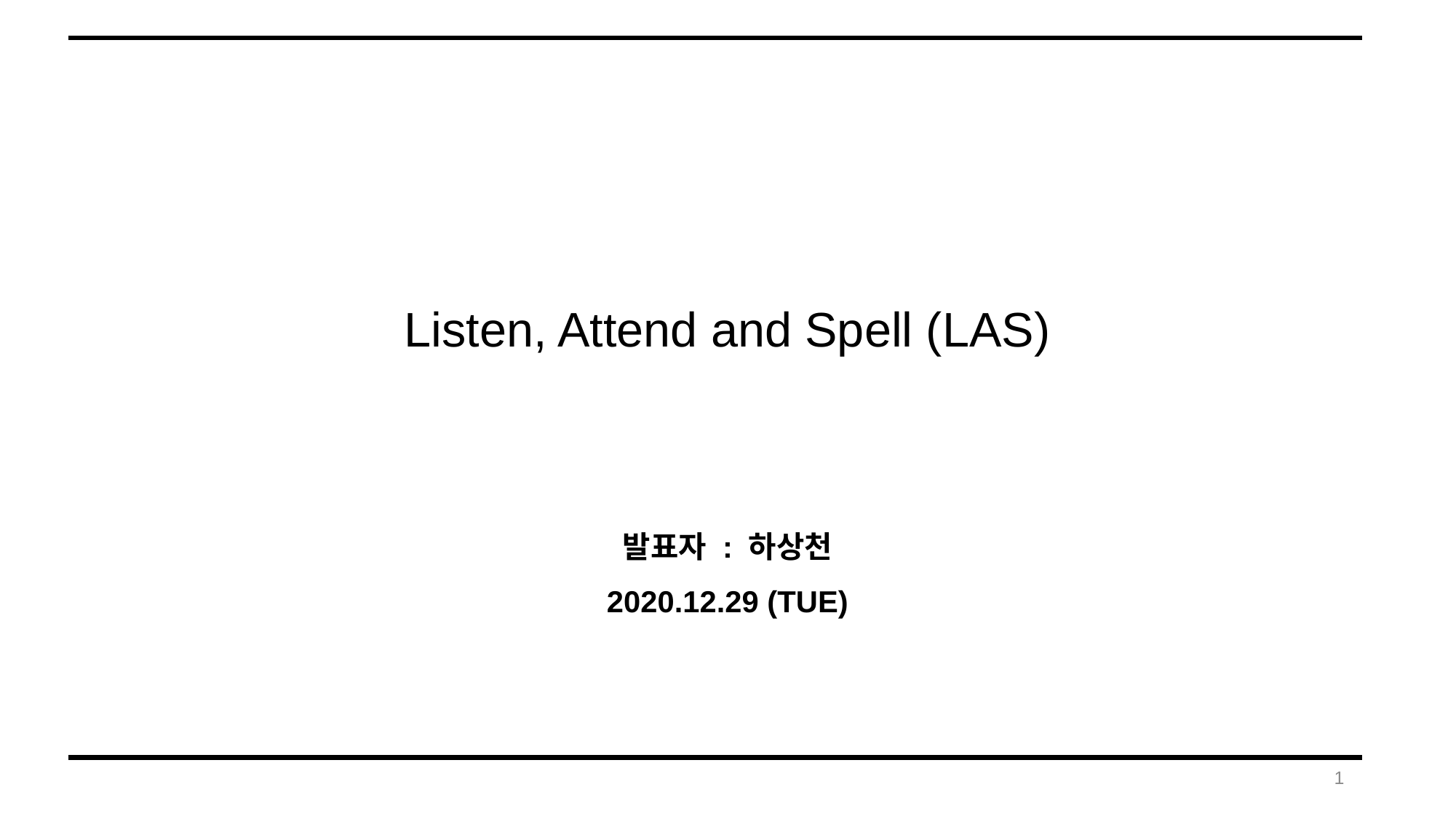

Listen, Attend and Spell (LAS)

발표자 : 하상천
2020.12.29 (TUE)
1